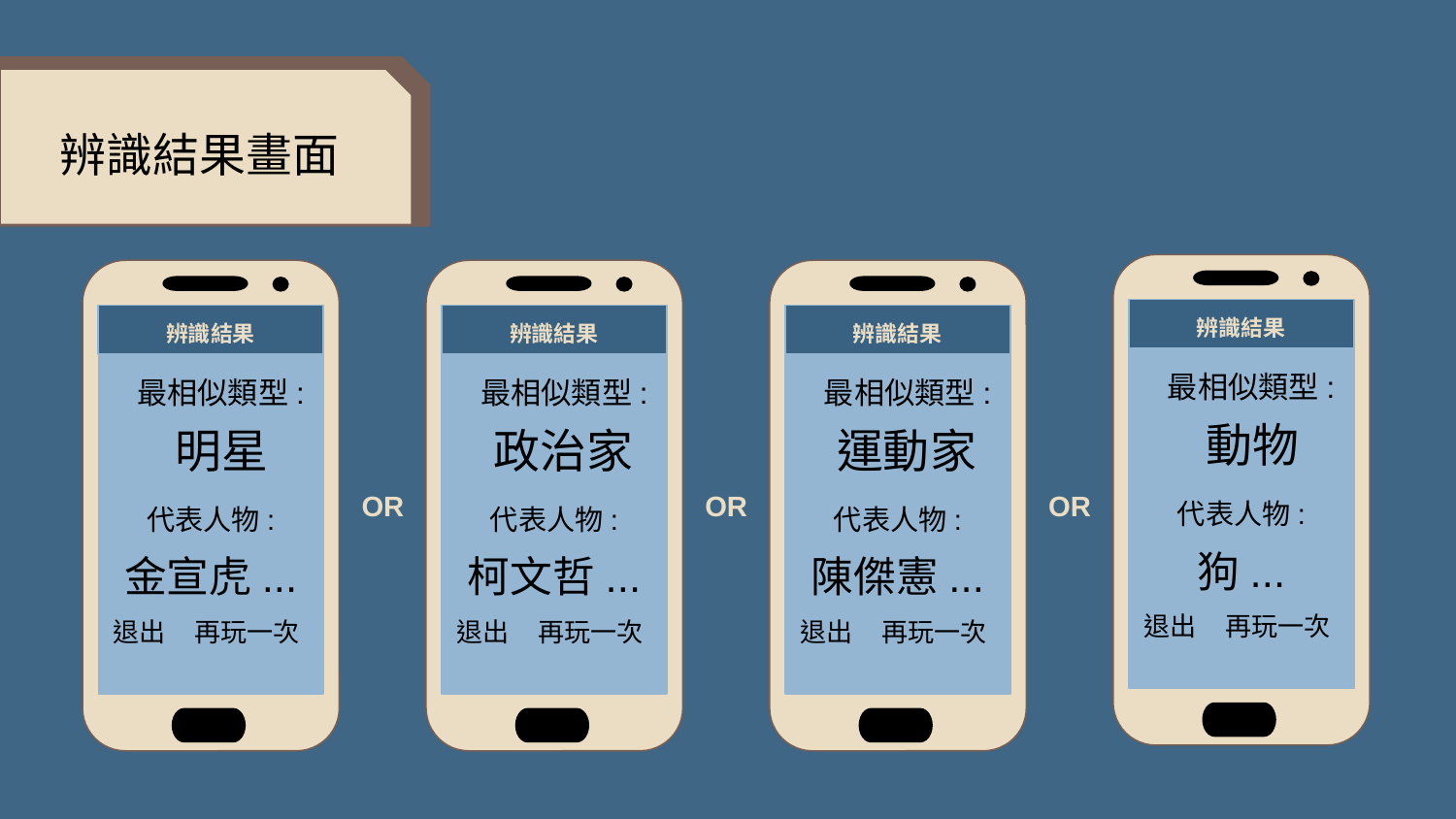

辨識結果畫面

辨識結果

  最相似類型:

    動物

代表人物:

狗...

退出    再玩一次

辨識結果
辨識結果
辨識結果

  最相似類型:

    明星

代表人物:

金宣虎...

退出    再玩一次

  最相似類型:

  政治家

代表人物:

柯文哲...

退出    再玩一次

  最相似類型:

  運動家

代表人物:

陳傑憲...

退出    再玩一次

OR
OR
OR